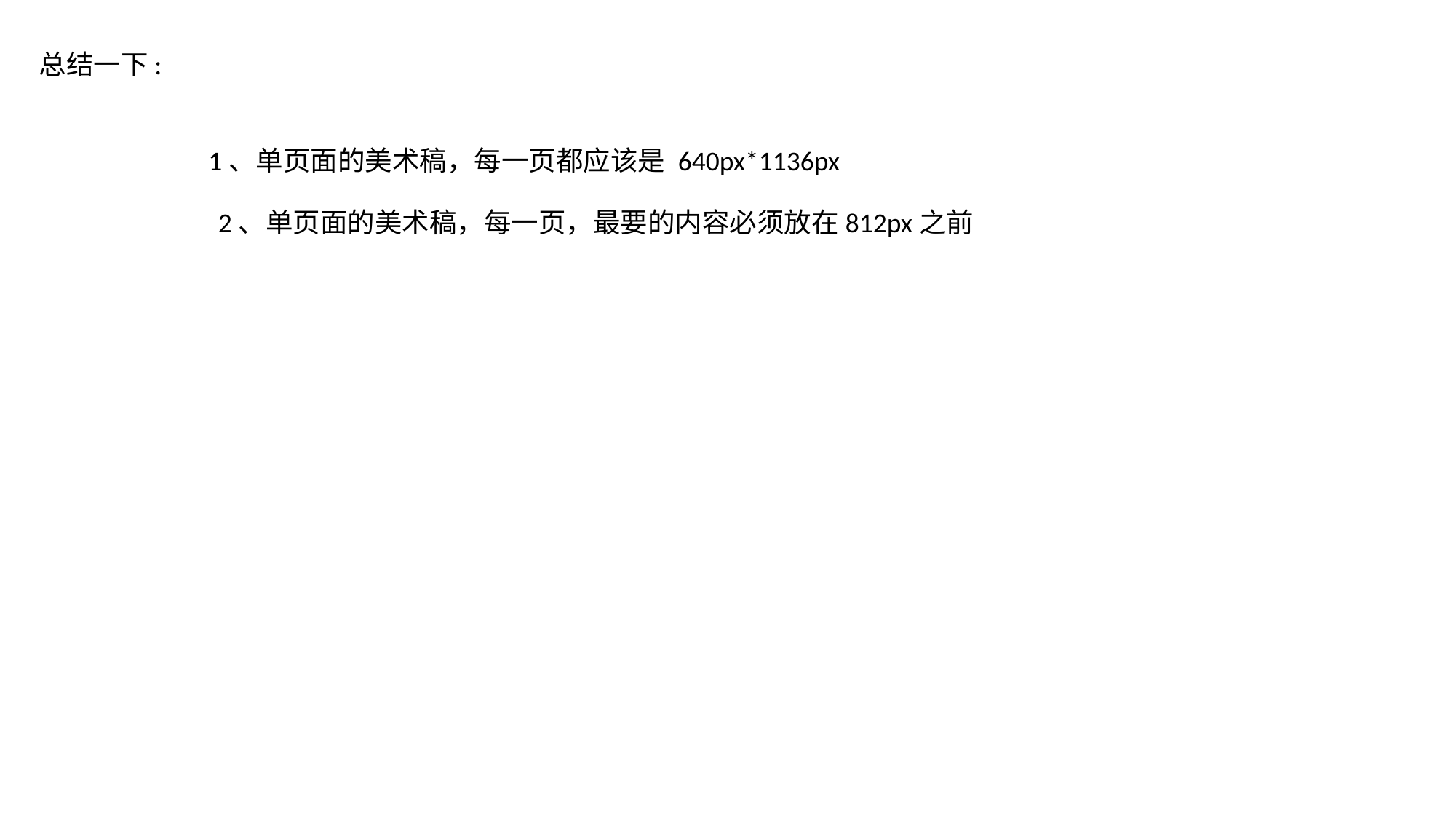

总结一下:
1、单页面的美术稿，每一页都应该是 640px*1136px
2、单页面的美术稿，每一页，最要的内容必须放在812px之前